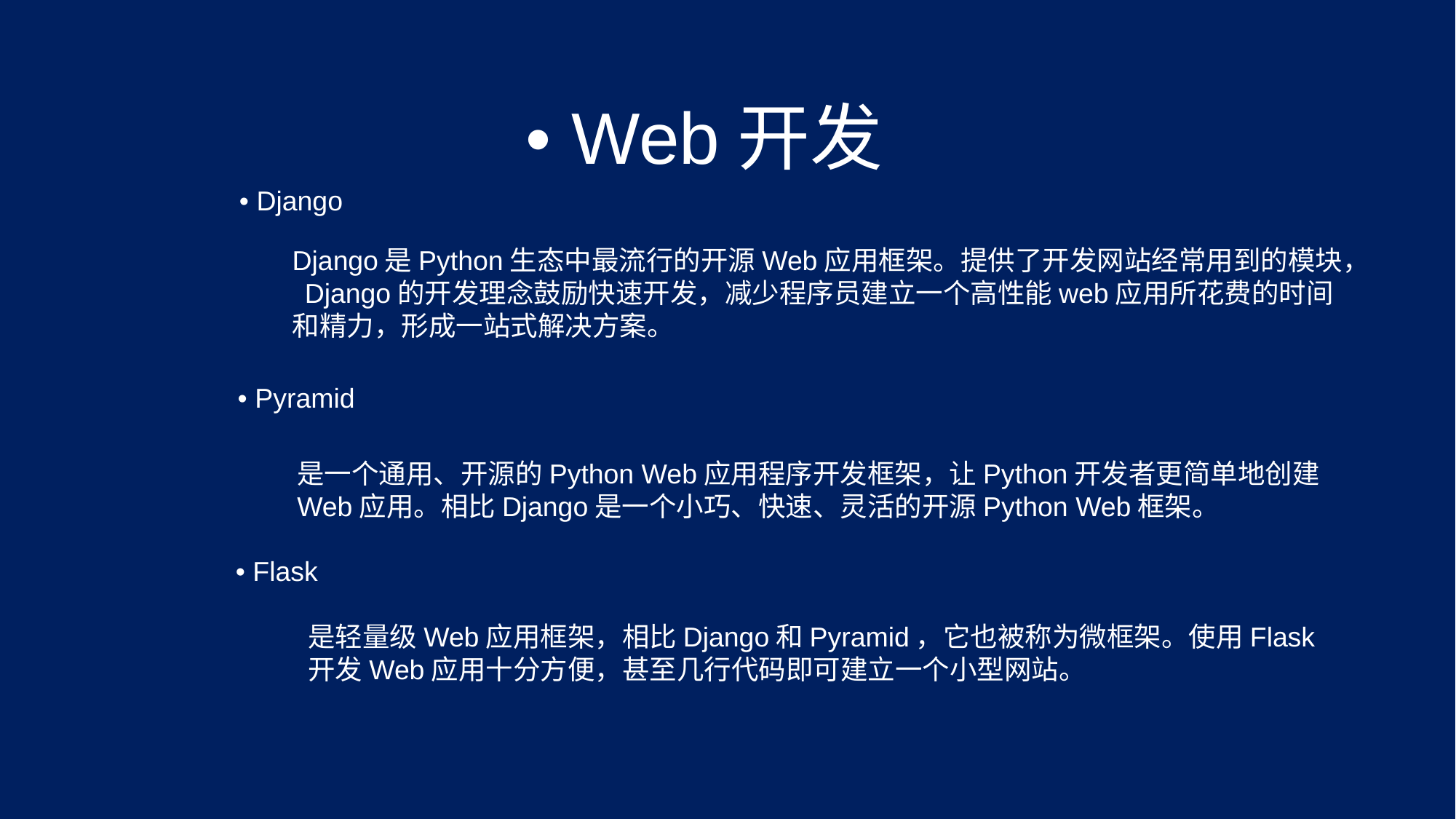

• Web开发
• Django
Django是Python生态中最流行的开源Web应用框架。提供了开发网站经常用到的模块， Django的开发理念鼓励快速开发，减少程序员建立一个高性能web应用所花费的时间和精力，形成一站式解决方案。
• Pyramid
是一个通用、开源的Python Web应用程序开发框架，让Python开发者更简单地创建Web应用。相比Django是一个小巧、快速、灵活的开源Python Web框架。
• Flask
是轻量级Web应用框架，相比Django和Pyramid，它也被称为微框架。使用Flask开发Web应用十分方便，甚至几行代码即可建立一个小型网站。